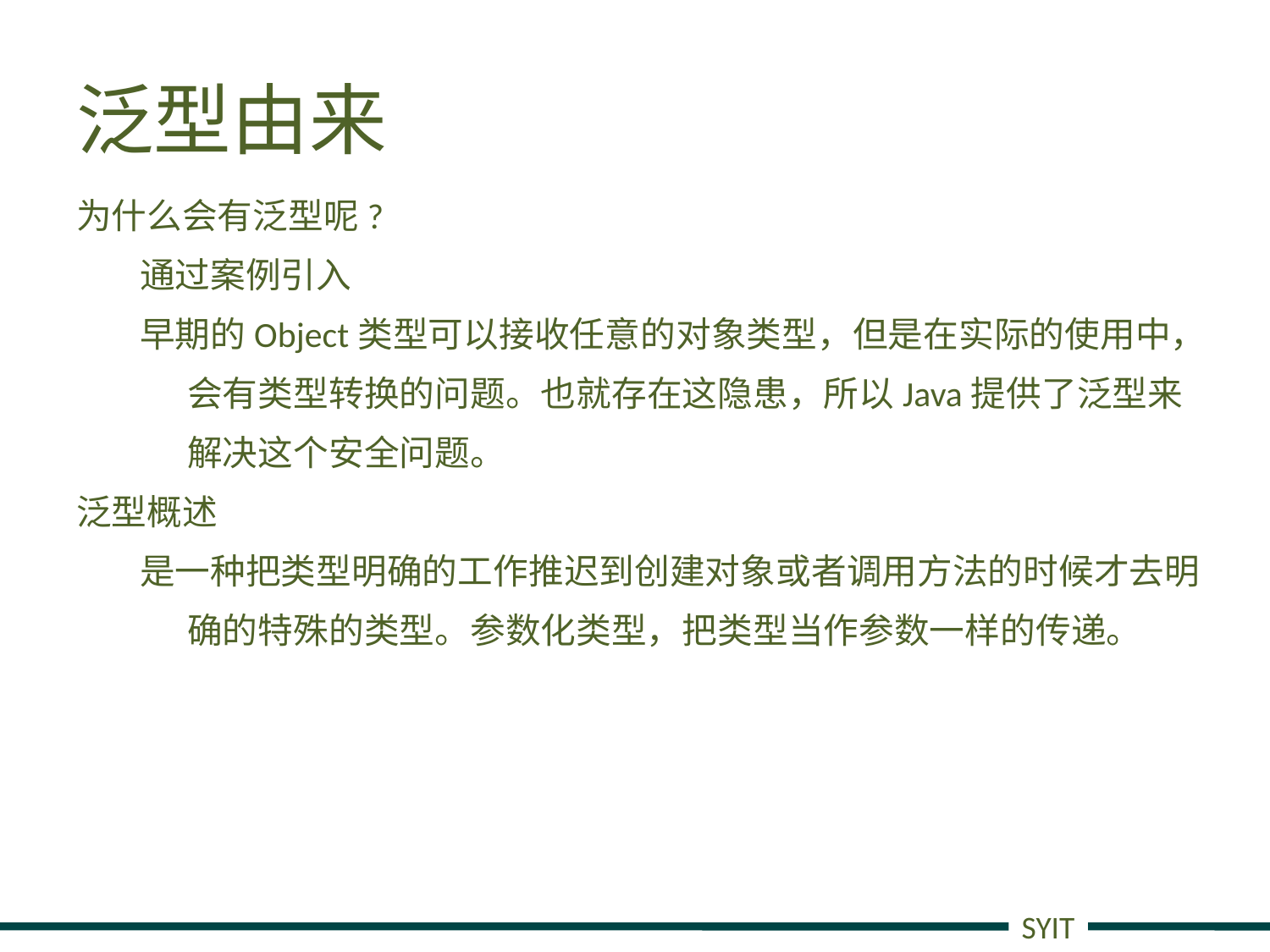

# 泛型由来
为什么会有泛型呢?
通过案例引入
早期的Object类型可以接收任意的对象类型，但是在实际的使用中，会有类型转换的问题。也就存在这隐患，所以Java提供了泛型来解决这个安全问题。
泛型概述
是一种把类型明确的工作推迟到创建对象或者调用方法的时候才去明确的特殊的类型。参数化类型，把类型当作参数一样的传递。
SYIT